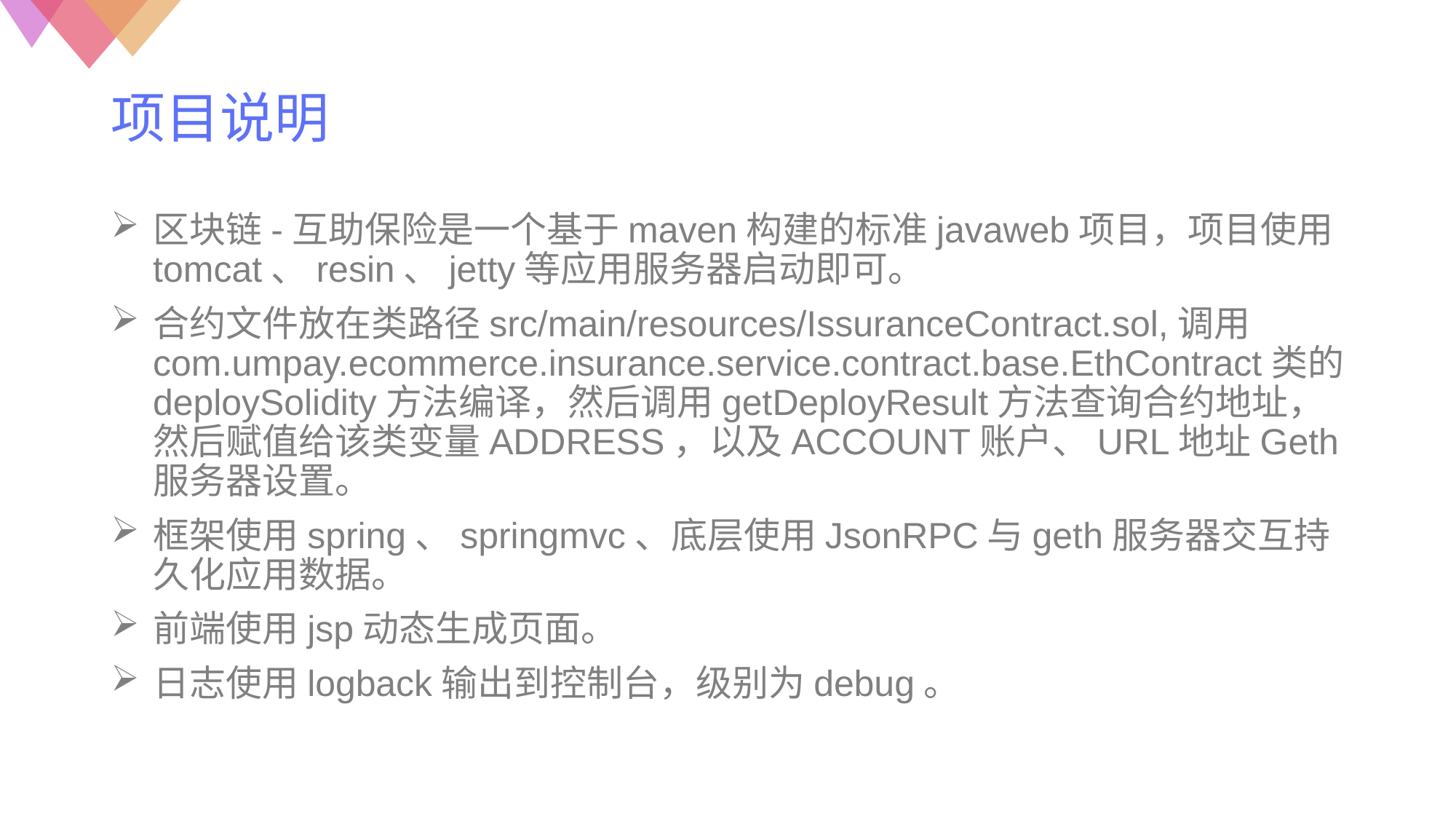

# 项目说明
区块链-互助保险是一个基于maven构建的标准javaweb项目，项目使用tomcat、resin、jetty等应用服务器启动即可。
合约文件放在类路径src/main/resources/IssuranceContract.sol,调用com.umpay.ecommerce.insurance.service.contract.base.EthContract类的deploySolidity方法编译，然后调用getDeployResult方法查询合约地址，然后赋值给该类变量ADDRESS，以及ACCOUNT账户、URL地址Geth服务器设置。
框架使用spring、springmvc、底层使用JsonRPC与geth服务器交互持久化应用数据。
前端使用jsp动态生成页面。
日志使用logback输出到控制台，级别为debug。